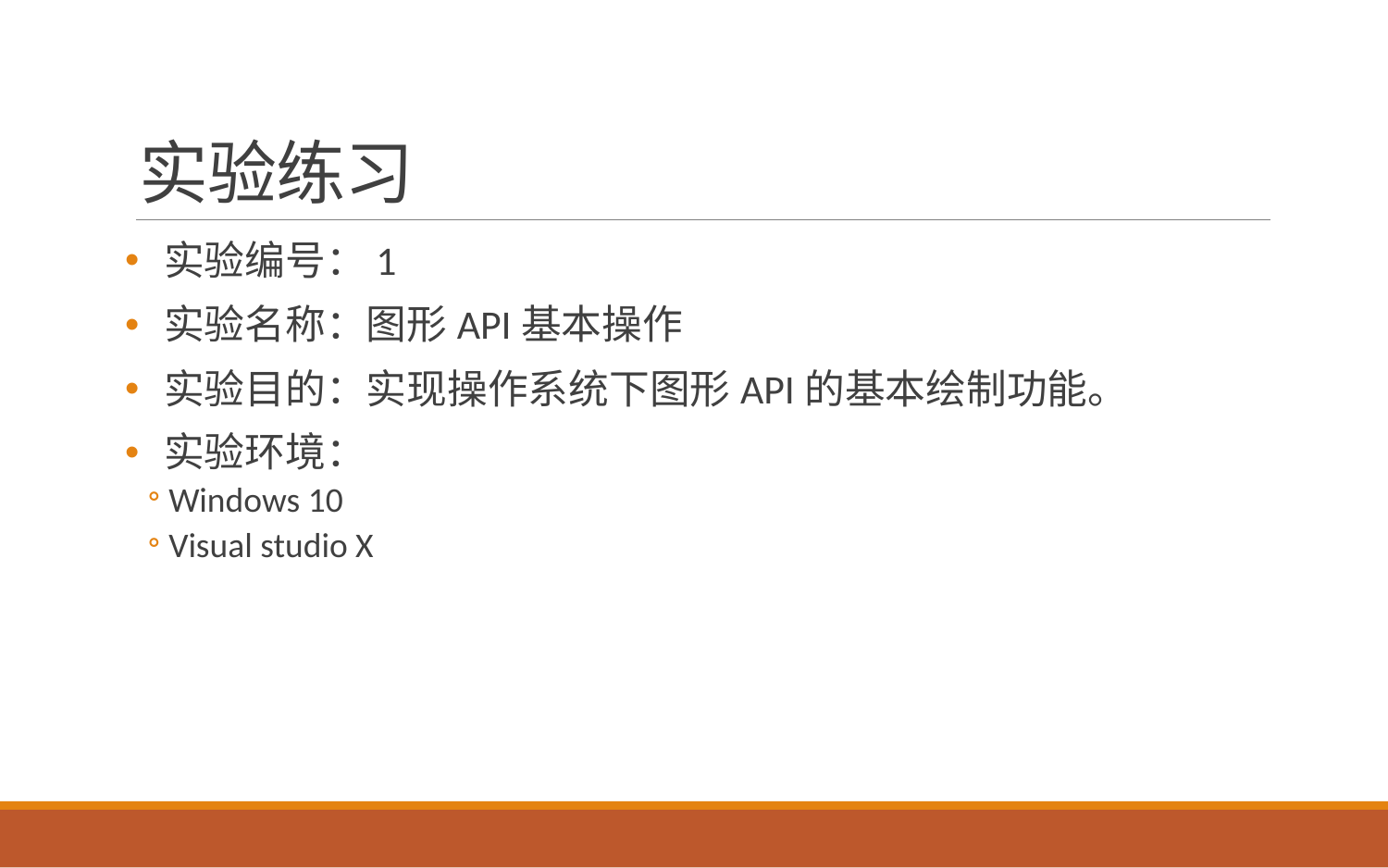

# 实验练习
实验编号：1
实验名称：图形API基本操作
实验目的：实现操作系统下图形API的基本绘制功能。
实验环境：
Windows 10
Visual studio X